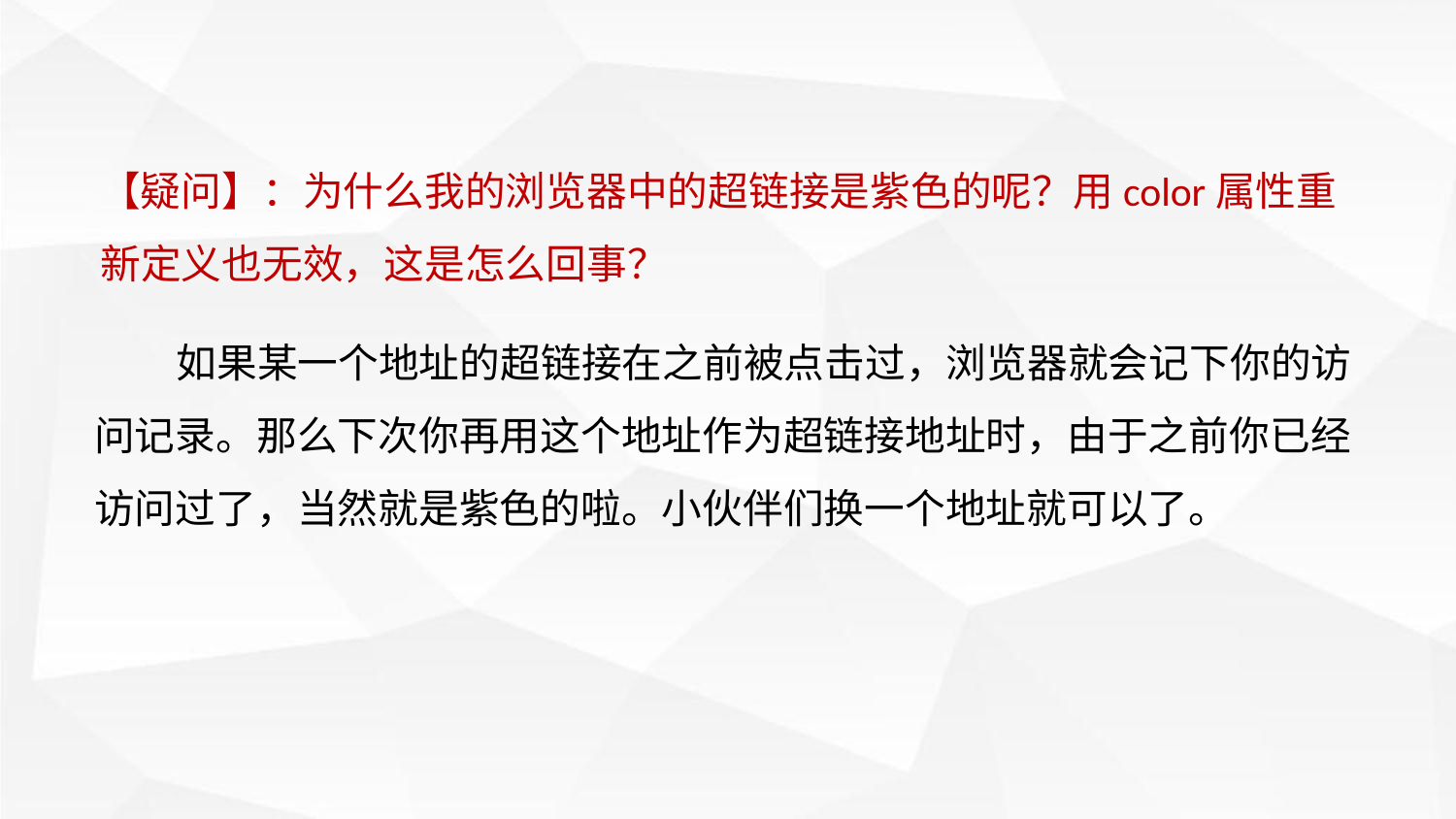

【疑问】：为什么我的浏览器中的超链接是紫色的呢？用color属性重新定义也无效，这是怎么回事？
        如果某一个地址的超链接在之前被点击过，浏览器就会记下你的访问记录。那么下次你再用这个地址作为超链接地址时，由于之前你已经访问过了，当然就是紫色的啦。小伙伴们换一个地址就可以了。